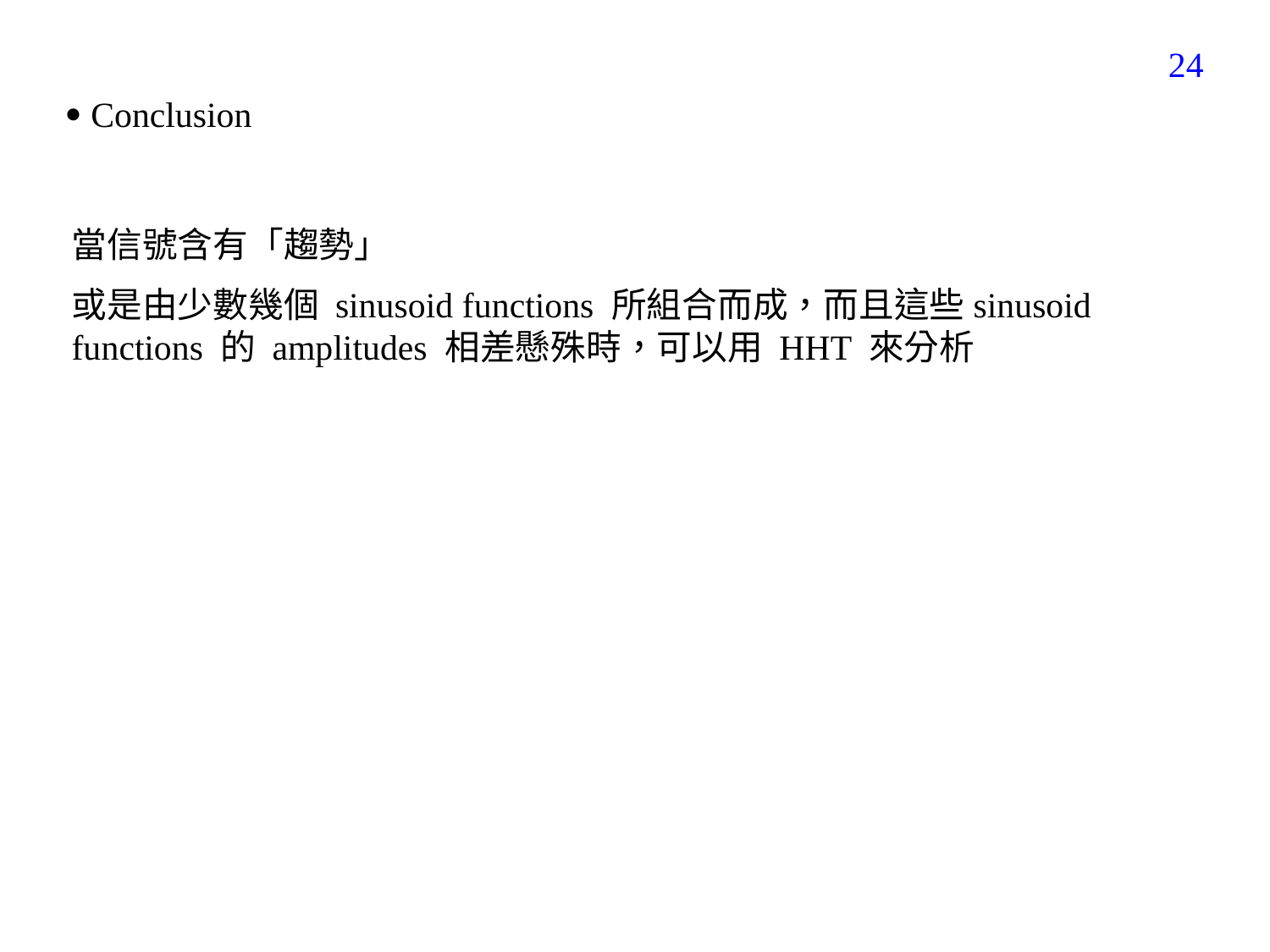

24
• Conclusion
當信號含有「趨勢」
或是由少數幾個 sinusoid functions 所組合而成，而且這些sinusoid functions 的 amplitudes 相差懸殊時，可以用 HHT 來分析